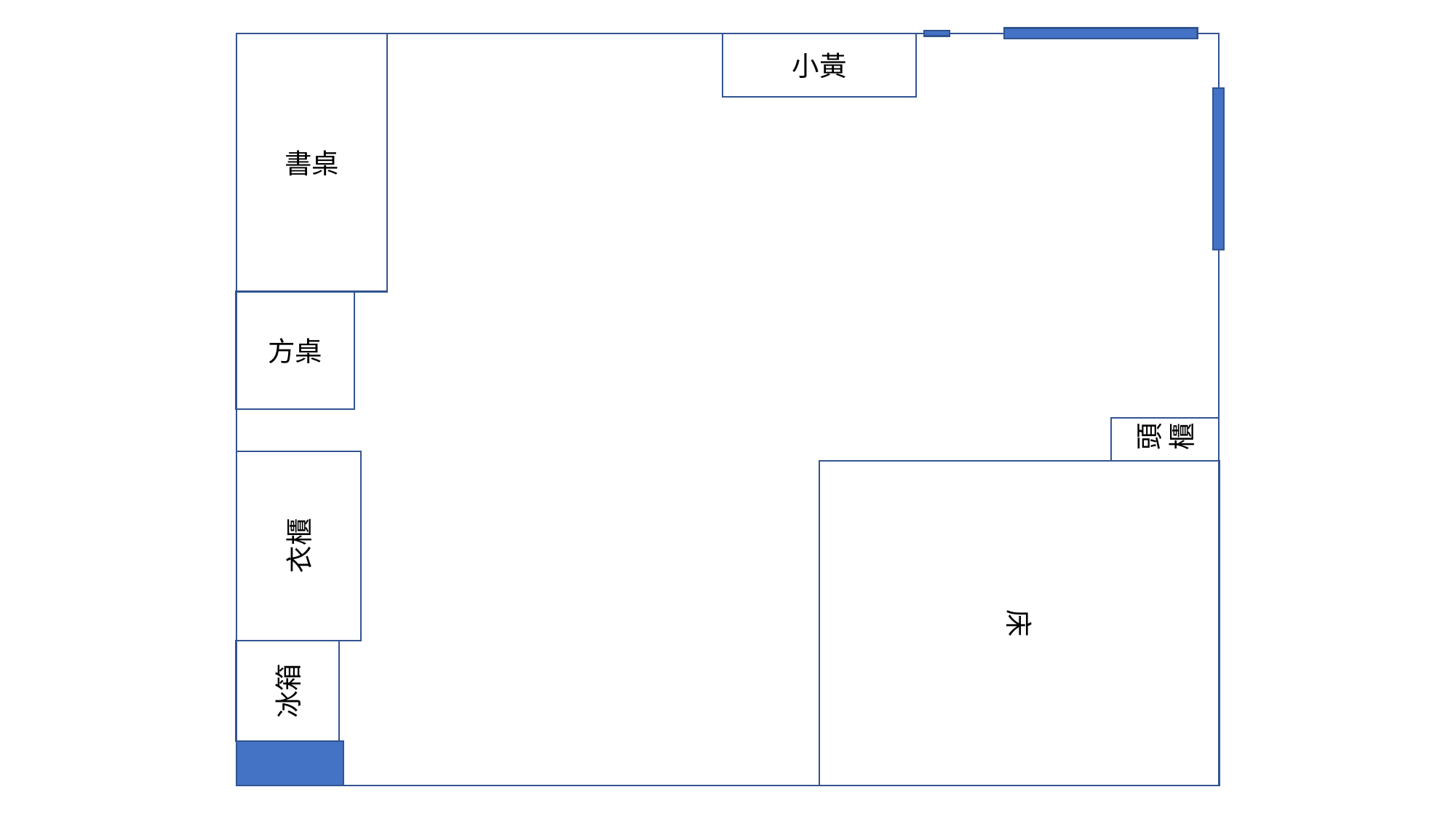

小黃
書桌
方桌
頭櫃
床
衣櫃
冰箱